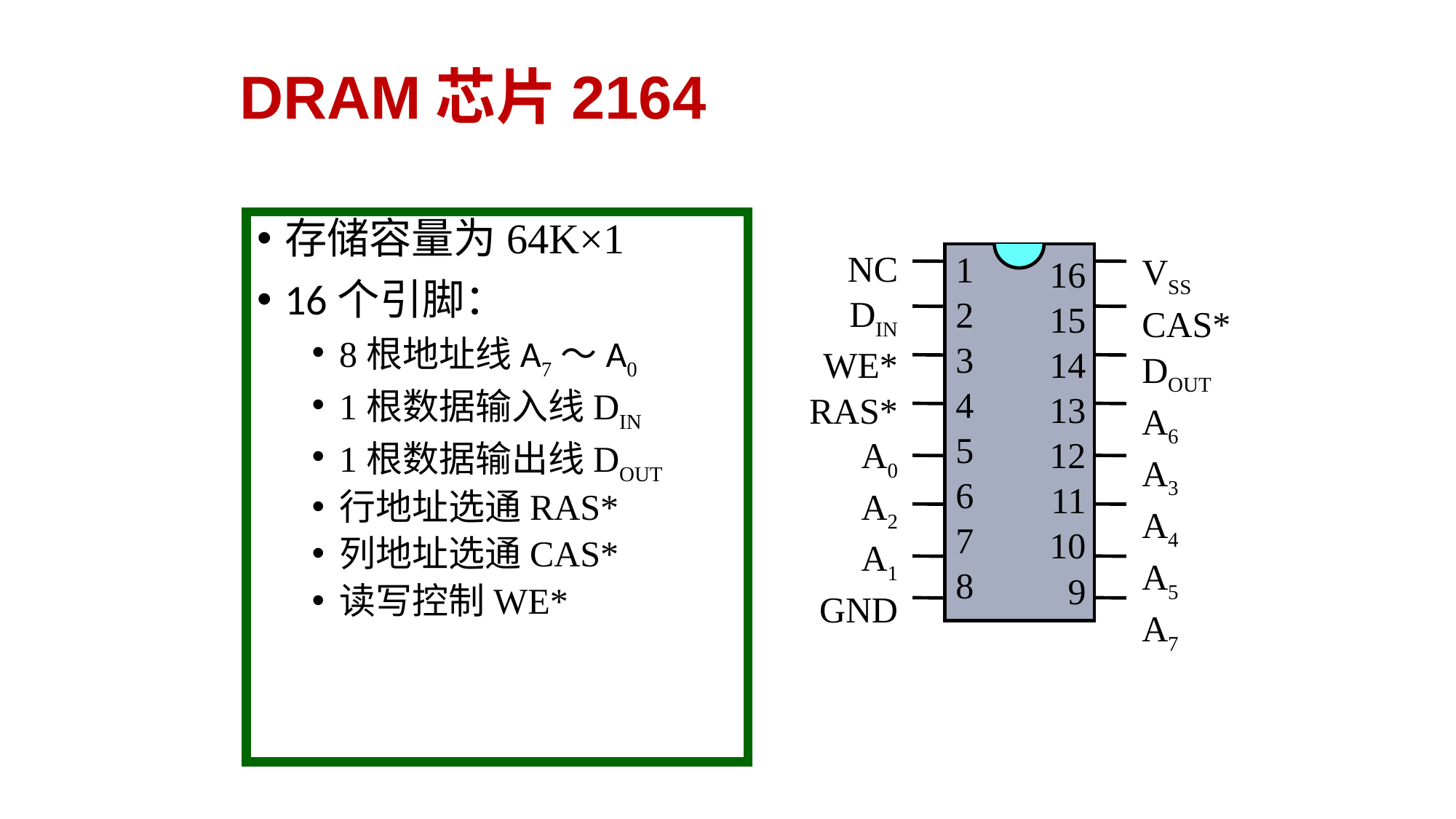

# DRAM芯片2164
存储容量为64K×1
16个引脚：
8根地址线A7～A0
1根数据输入线DIN
1根数据输出线DOUT
行地址选通RAS*
列地址选通CAS*
读写控制WE*

NC
DIN
WE*
RAS*
A0
A2
A1
GND
1
2
3
4
5
6
7
8

VSS
CAS*
DOUT
A6
A3
A4
A5
A7
16
15
14
13
12
11
10
9